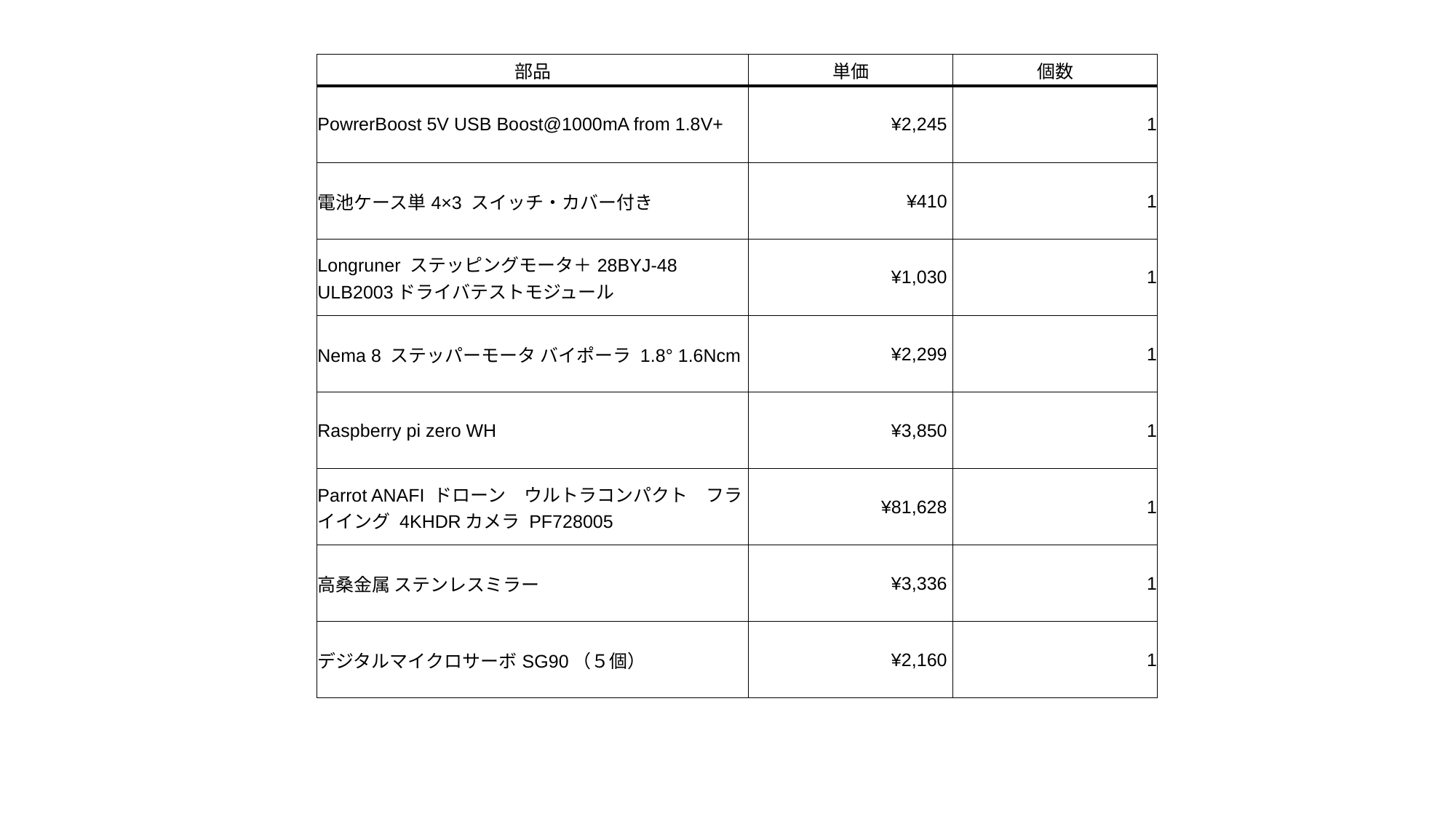

| 部品 | 単価 | 個数 |
| --- | --- | --- |
| PowrerBoost 5V USB Boost@1000mA from 1.8V+ | ¥2,245 | 1 |
| 電池ケース単4×3 スイッチ・カバー付き | ¥410 | 1 |
| Longruner ステッピングモータ＋28BYJ-48 ULB2003ドライバテストモジュール | ¥1,030 | 1 |
| Nema 8 ステッパーモータ バイポーラ 1.8° 1.6Ncm | ¥2,299 | 1 |
| Raspberry pi zero WH | ¥3,850 | 1 |
| Parrot ANAFI ドローン　ウルトラコンパクト　フライイング 4KHDRカメラ PF728005 | ¥81,628 | 1 |
| 高桑金属 ステンレスミラー | ¥3,336 | 1 |
| デジタルマイクロサーボSG90（５個） | ¥2,160 | 1 |